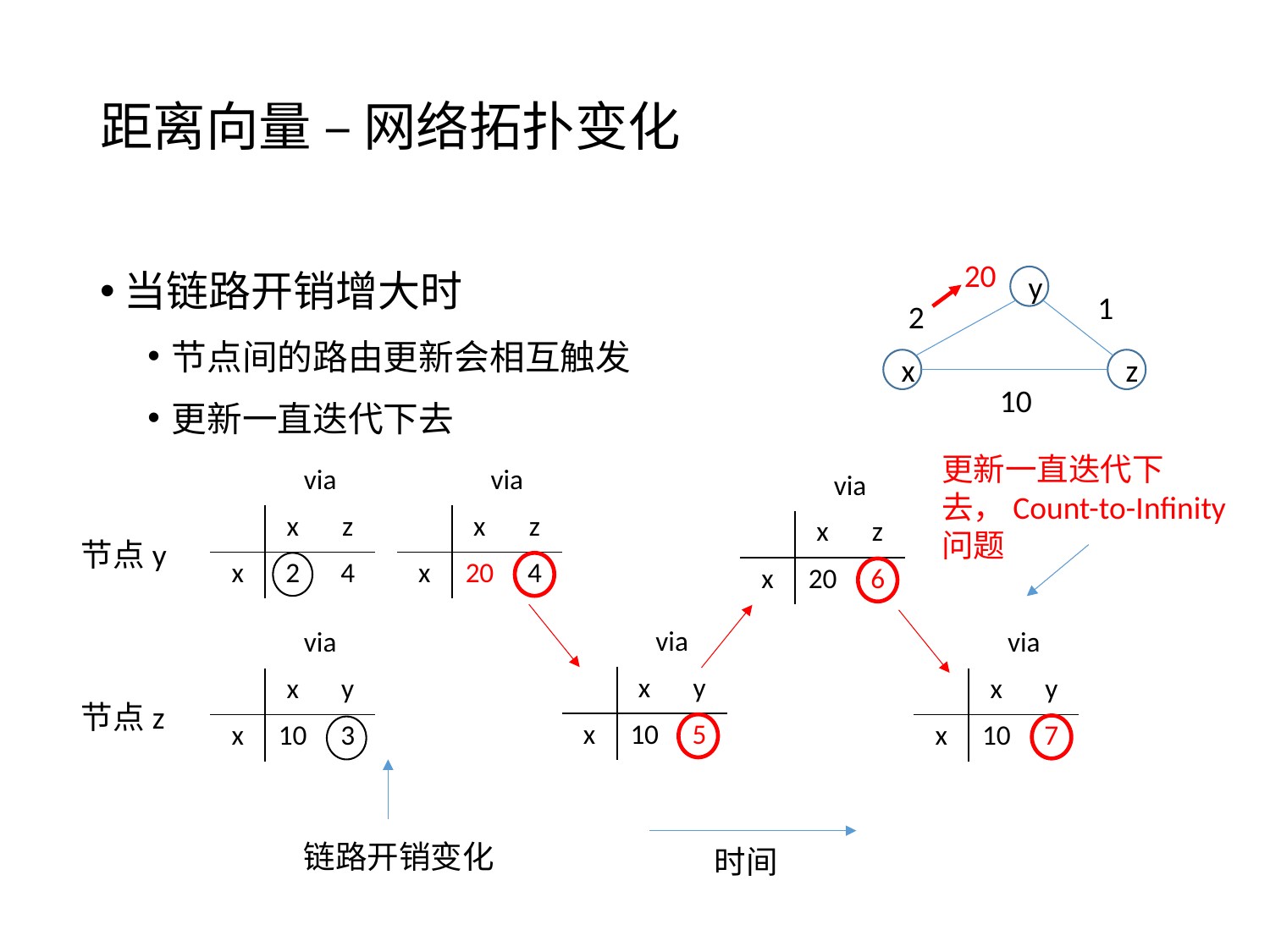

# 距离向量 – 网络拓扑变化
当链路开销增大时
节点间的路由更新会相互触发
更新一直迭代下去

20
y
1
2
x
z
10
更新一直迭代下去，Count-to-Infinity问题
|  | via |  |
| --- | --- | --- |
|  | x | z |
| x | 2 | 4 |
|  | via |  |
| --- | --- | --- |
|  | x | z |
| x | 20 | 4 |
|  | via |  |
| --- | --- | --- |
|  | x | z |
| x | 20 | 6 |
节点y

|  | via |  |
| --- | --- | --- |
|  | x | y |
| x | 10 | 5 |
|  | via |  |
| --- | --- | --- |
|  | x | y |
| x | 10 | 3 |
|  | via |  |
| --- | --- | --- |
|  | x | y |
| x | 10 | 7 |
节点z

链路开销变化
时间
14